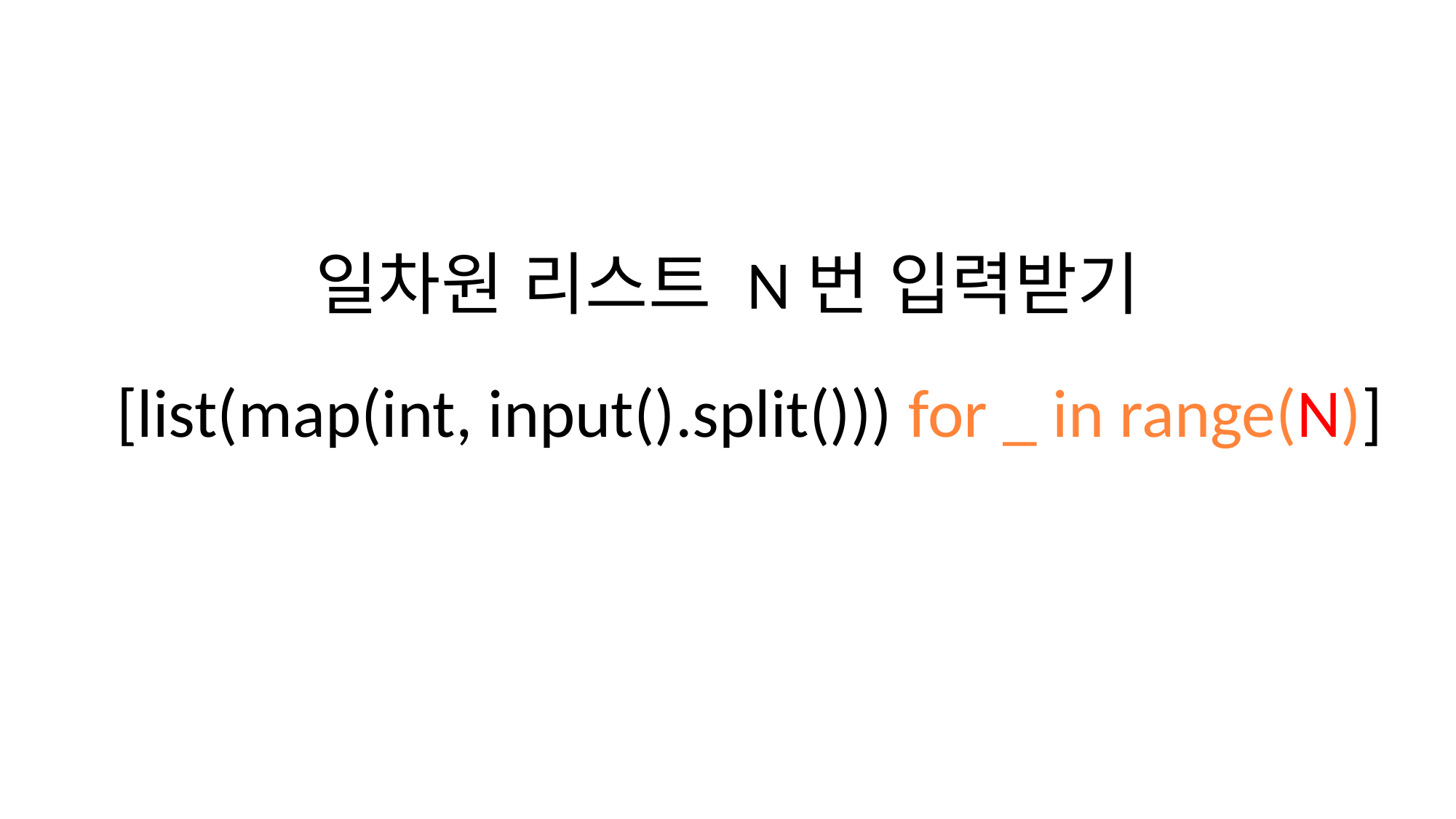

일차원 리스트 N번 입력받기
[list(map(int, input().split())) for _ in range(N)]